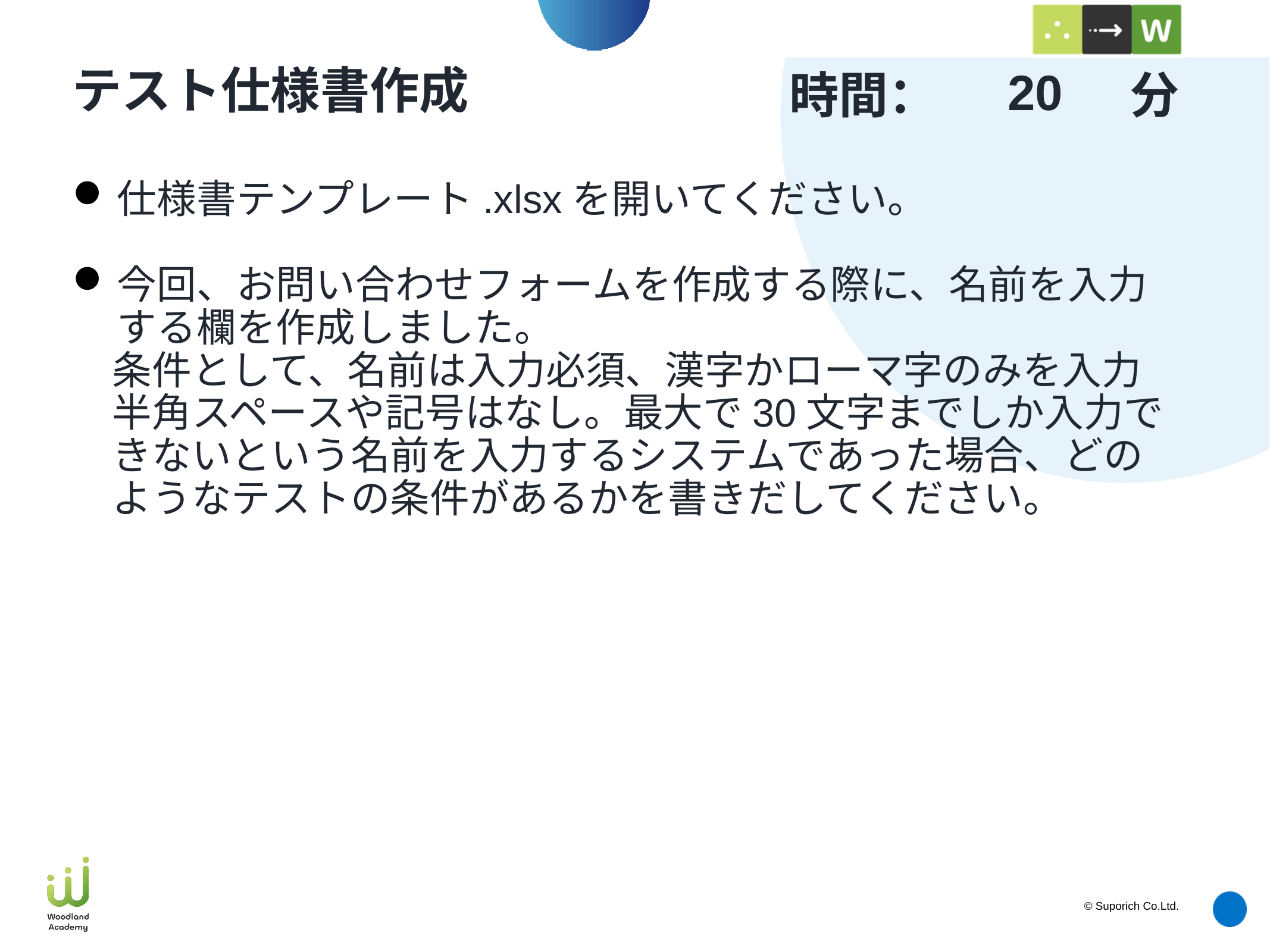

20
# テスト仕様書作成
仕様書テンプレート.xlsxを開いてください。

今回、お問い合わせフォームを作成する際に、名前を入力する欄を作成しました。
　条件として、名前は入力必須、漢字かローマ字のみを入力
　半角スペースや記号はなし。最大で30文字までしか入力で
　きないという名前を入力するシステムであった場合、どの
　ようなテストの条件があるかを書きだしてください。